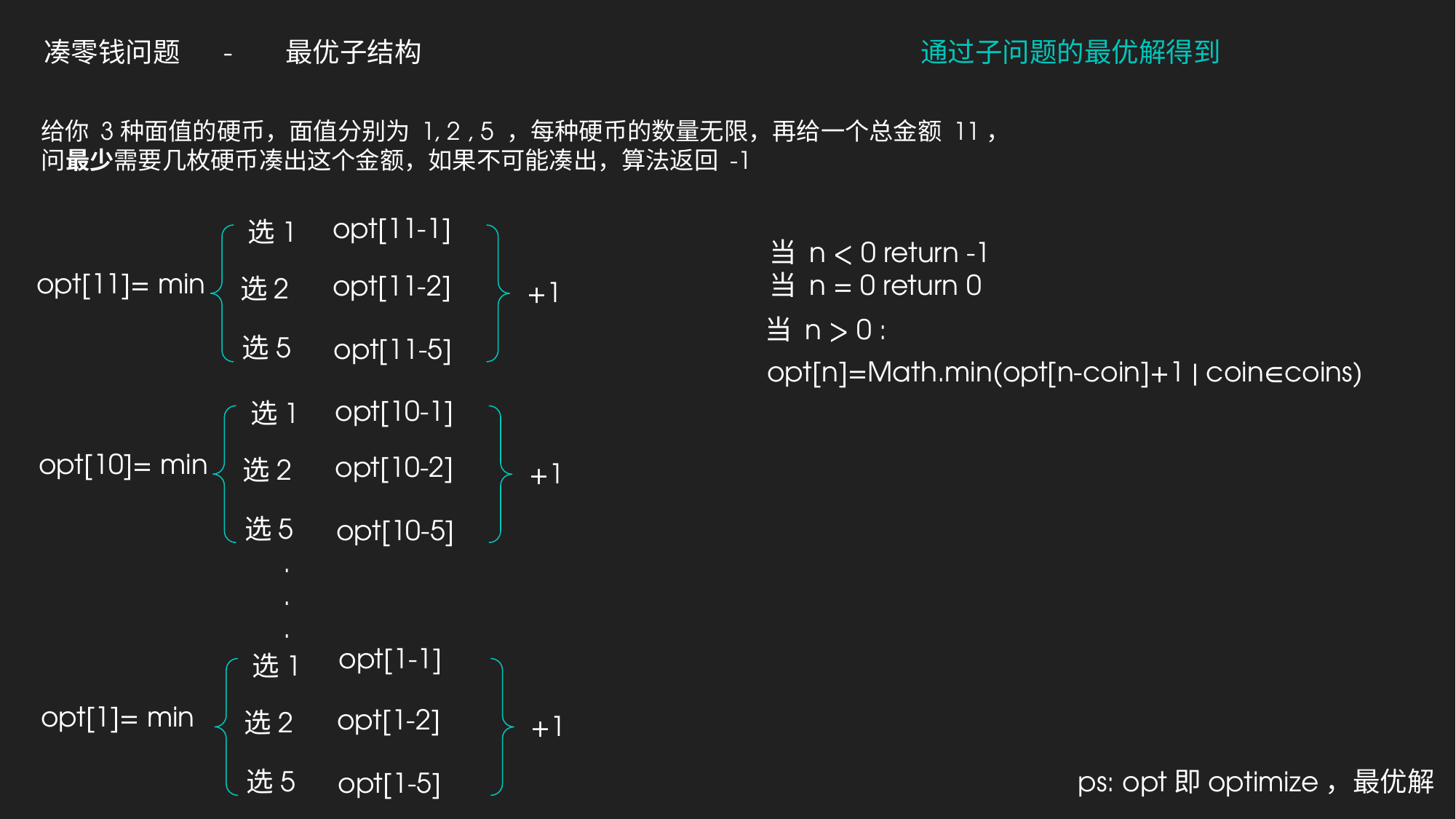

通过子问题的最优解得到
凑零钱问题      -      最优子结构
给你 3种面值的硬币，面值分别为 1, 2 , 5 ，每种硬币的数量无限，再给一个总金额 11，问最少需要几枚硬币凑出这个金额，如果不可能凑出，算法返回 -1
opt[11-1]
选1

当 n < 0 return -1
当 n = 0 return 0
opt[11]= min
opt[11-2]
选2
+1
当 n > 0 :
选5
opt[11-5]
opt[n]=Math.min(opt[n-coin]+1 | coin∈coins)
opt[10-1]
选1

opt[10]= min
opt[10-2]
选2
+1
选5
opt[10-5]
.
.
.

opt[1-1]
选1

opt[1]= min
opt[1-2]
选2
+1
选5
ps: opt即optimize，最优解
opt[1-5]